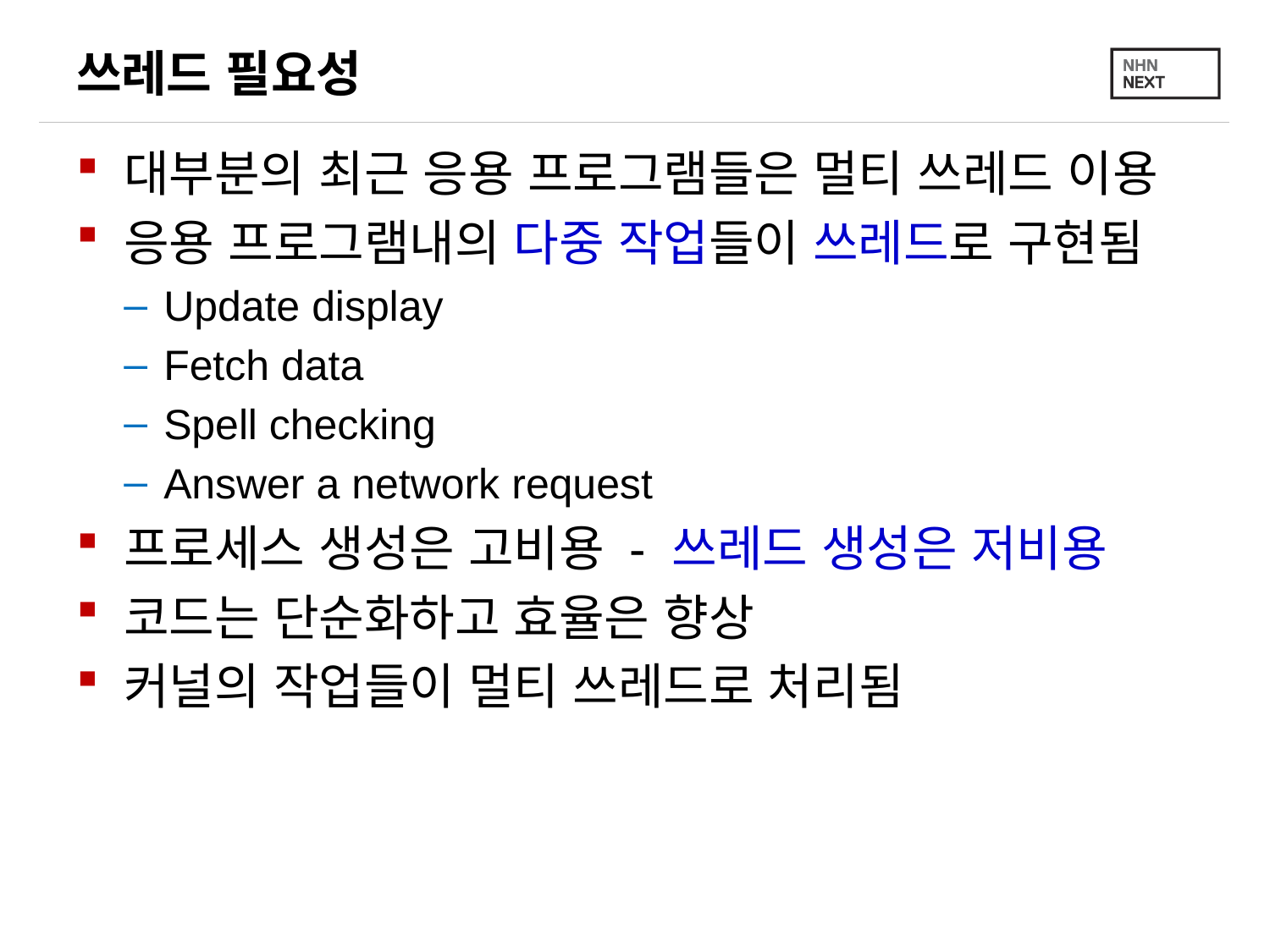

# 쓰레드 필요성
대부분의 최근 응용 프로그램들은 멀티 쓰레드 이용
응용 프로그램내의 다중 작업들이 쓰레드로 구현됨
Update display
Fetch data
Spell checking
Answer a network request
프로세스 생성은 고비용 - 쓰레드 생성은 저비용
코드는 단순화하고 효율은 향상
커널의 작업들이 멀티 쓰레드로 처리됨